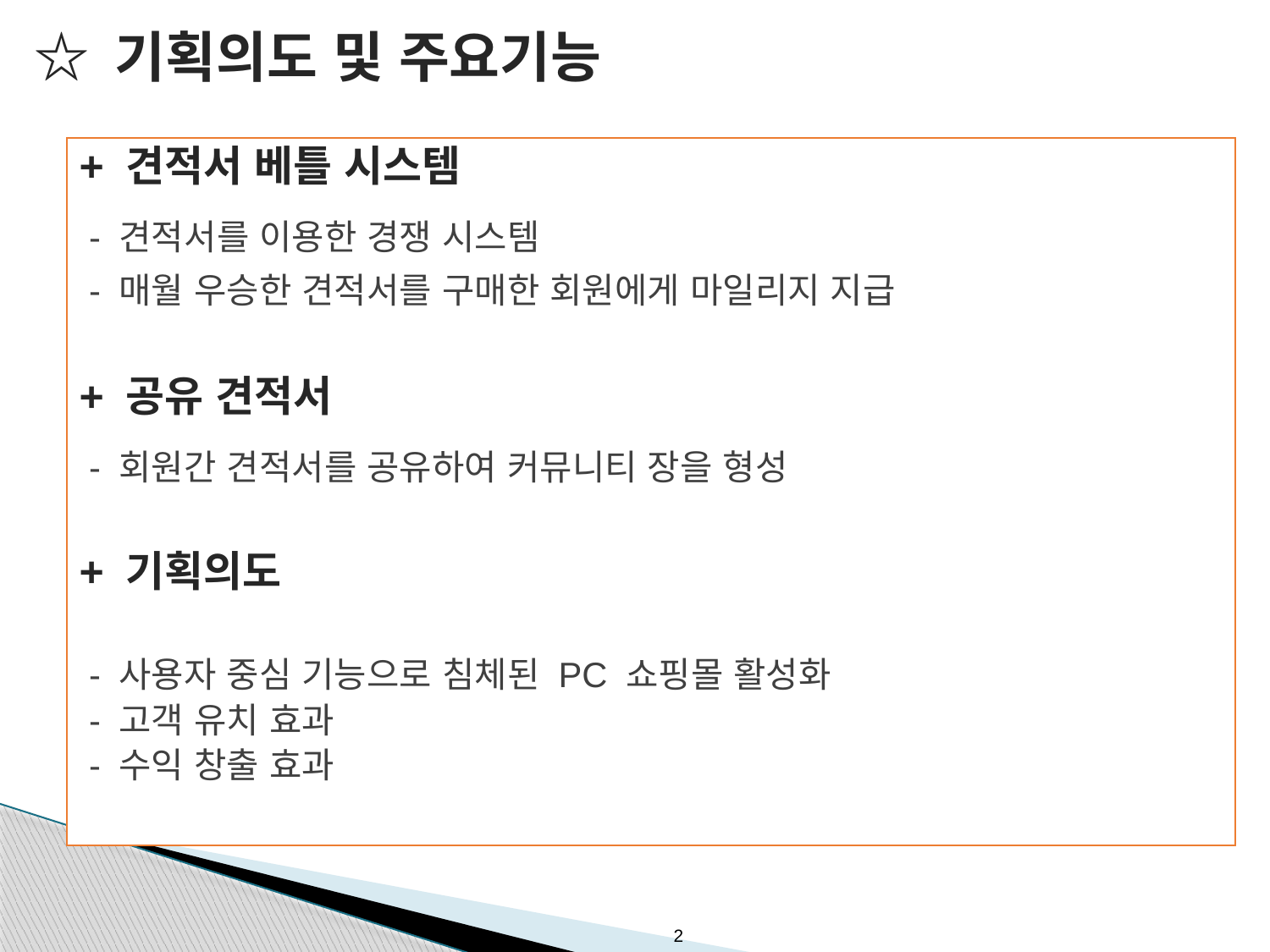

# ☆ 기획의도 및 주요기능
+ 견적서 베틀 시스템

 - 견적서를 이용한 경쟁 시스템
 - 매월 우승한 견적서를 구매한 회원에게 마일리지 지급

+ 공유 견적서

 - 회원간 견적서를 공유하여 커뮤니티 장을 형성

+ 기획의도

 - 사용자 중심 기능으로 침체된 PC 쇼핑몰 활성화
 - 고객 유치 효과
 - 수익 창출 효과

2